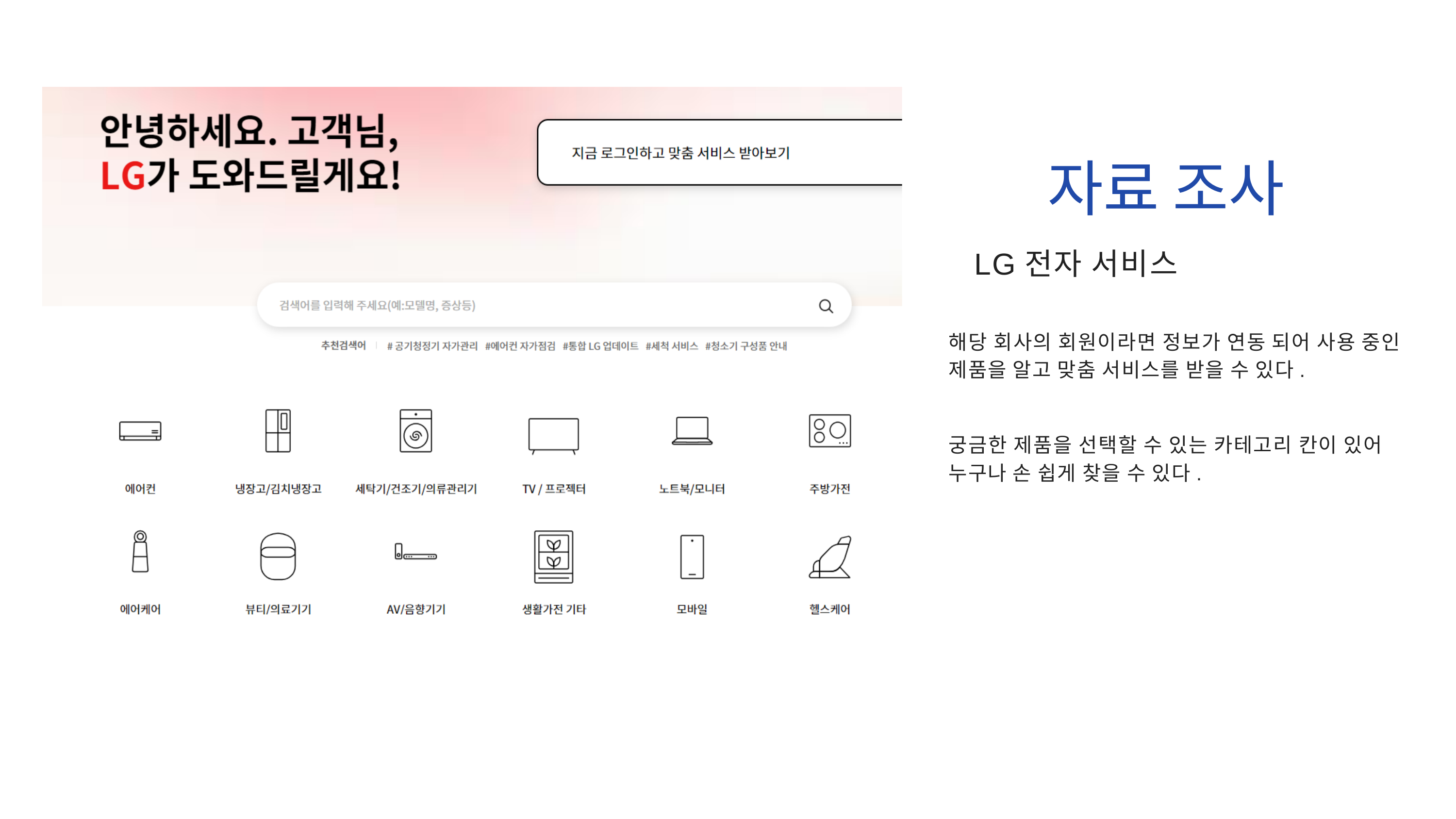

자료 조사
LG전자 서비스
해당 회사의 회원이라면 정보가 연동 되어 사용 중인 제품을 알고 맞춤 서비스를 받을 수 있다.

궁금한 제품을 선택할 수 있는 카테고리 칸이 있어 누구나 손 쉽게 찾을 수 있다.